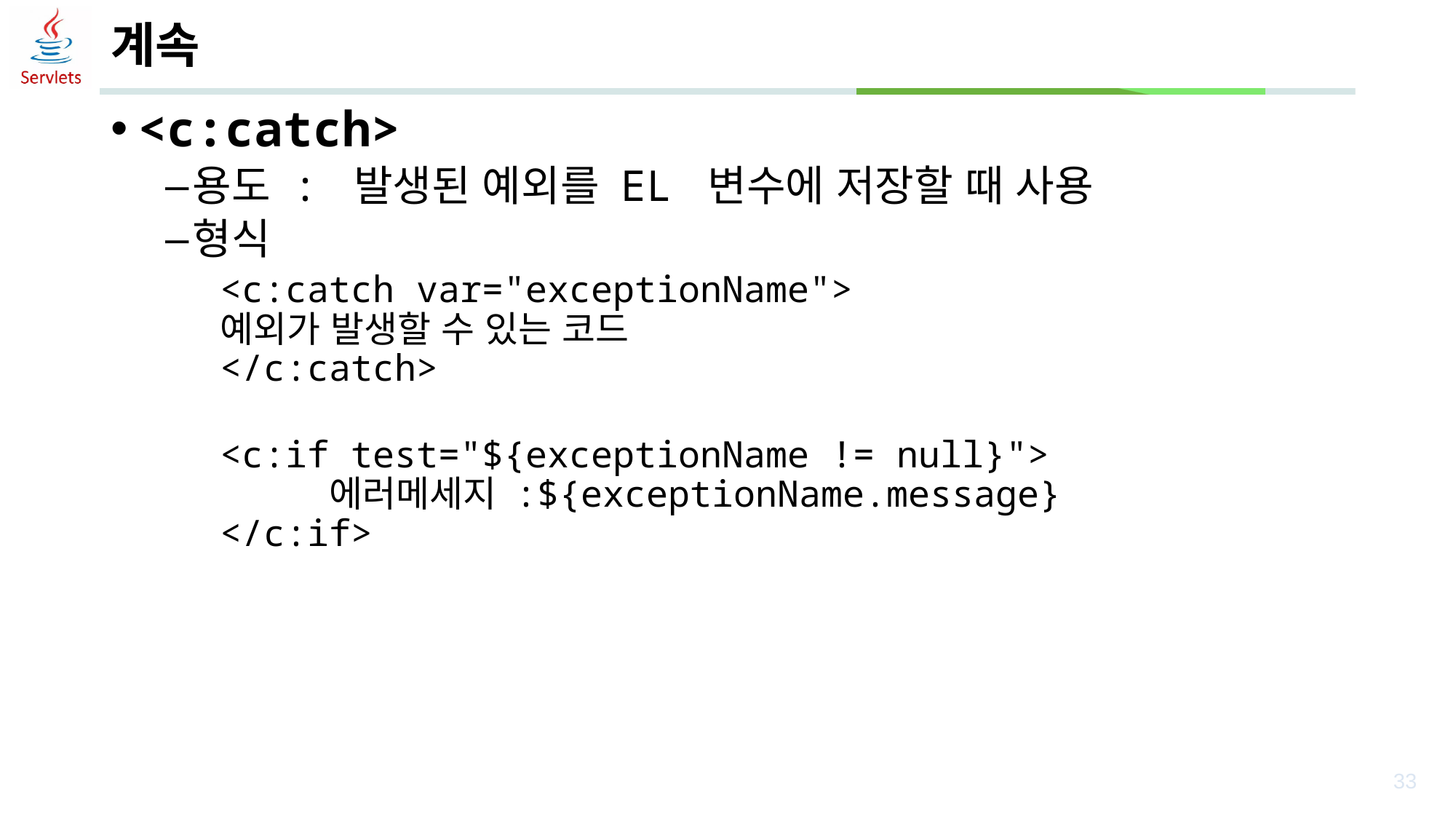

# 계속
<c:catch>
용도 : 발생된 예외를 EL 변수에 저장할 때 사용
형식
<c:catch var="exceptionName">
예외가 발생할 수 있는 코드
</c:catch>
<c:if test="${exceptionName != null}">
	에러메세지 :${exceptionName.message}
</c:if>
33